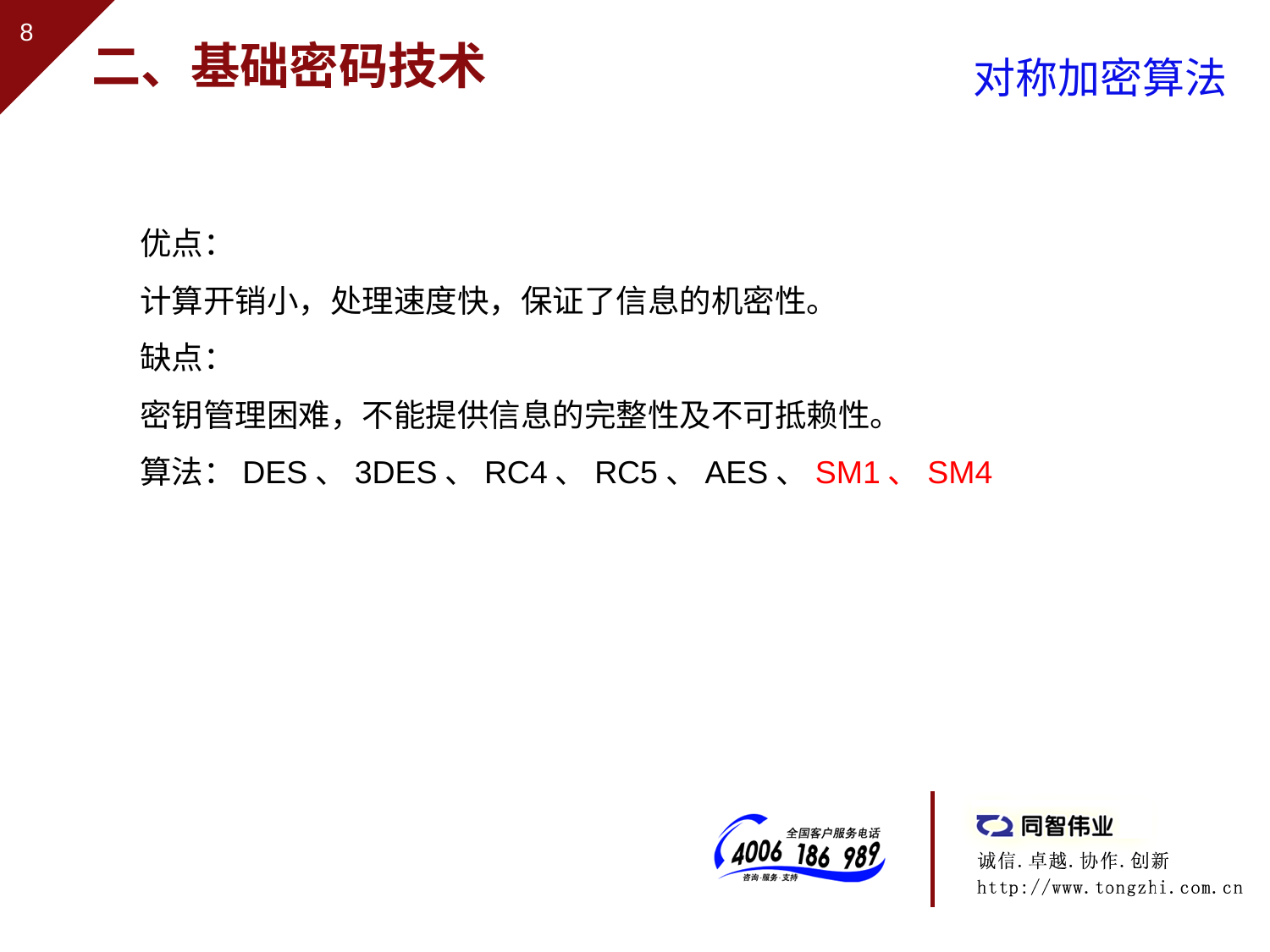

二、基础密码技术
对称加密算法

优点：
计算开销小，处理速度快，保证了信息的机密性。
缺点：
密钥管理困难，不能提供信息的完整性及不可抵赖性。
算法：DES、3DES、RC4、RC5、AES、SM1、SM4